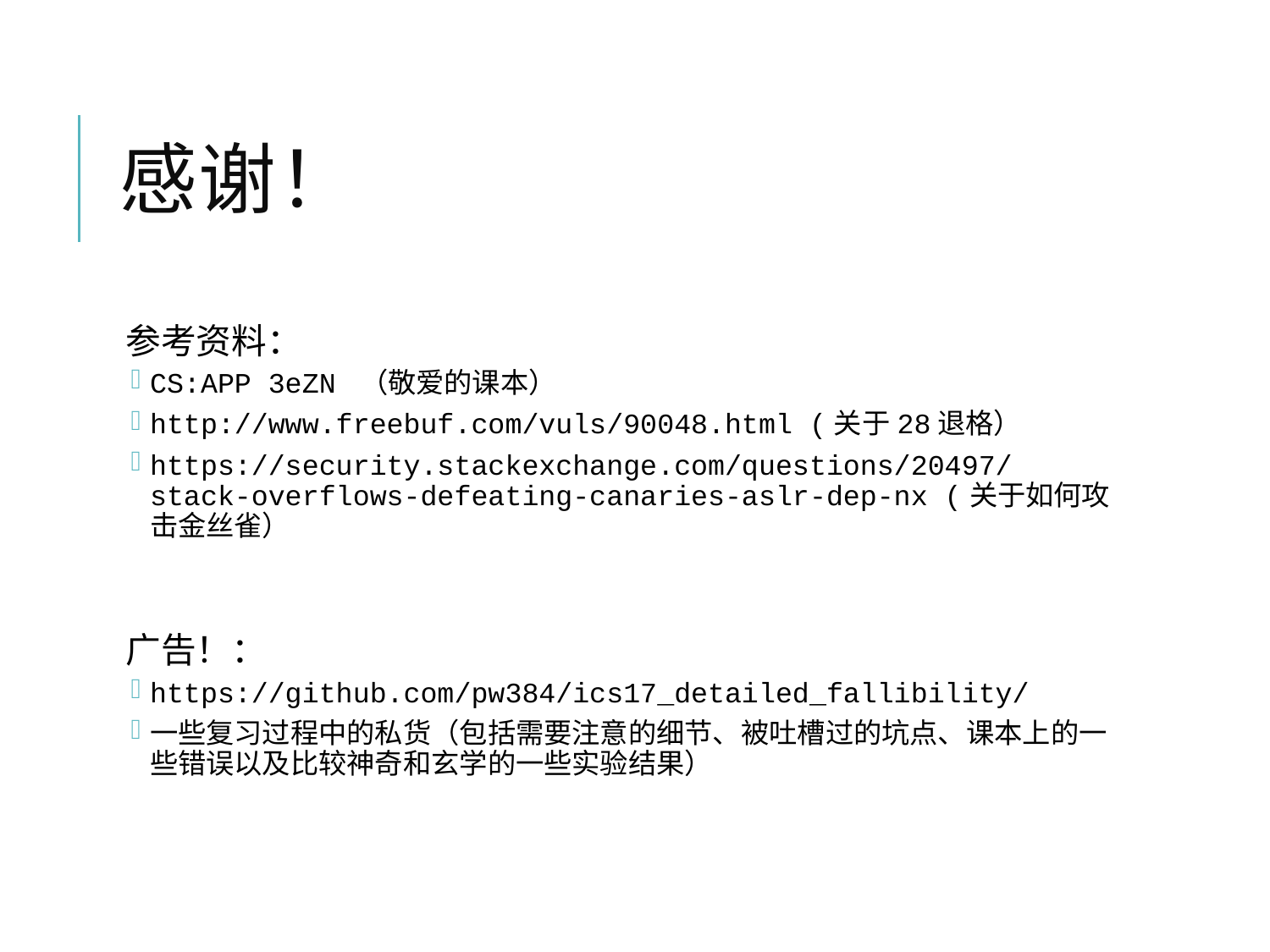

# 感谢！
参考资料：
CS:APP 3eZN （敬爱的课本）
http://www.freebuf.com/vuls/90048.html (关于28退格）
https://security.stackexchange.com/questions/20497/stack-overflows-defeating-canaries-aslr-dep-nx (关于如何攻击金丝雀）

广告！：
https://github.com/pw384/ics17_detailed_fallibility/
一些复习过程中的私货（包括需要注意的细节、被吐槽过的坑点、课本上的一些错误以及比较神奇和玄学的一些实验结果）